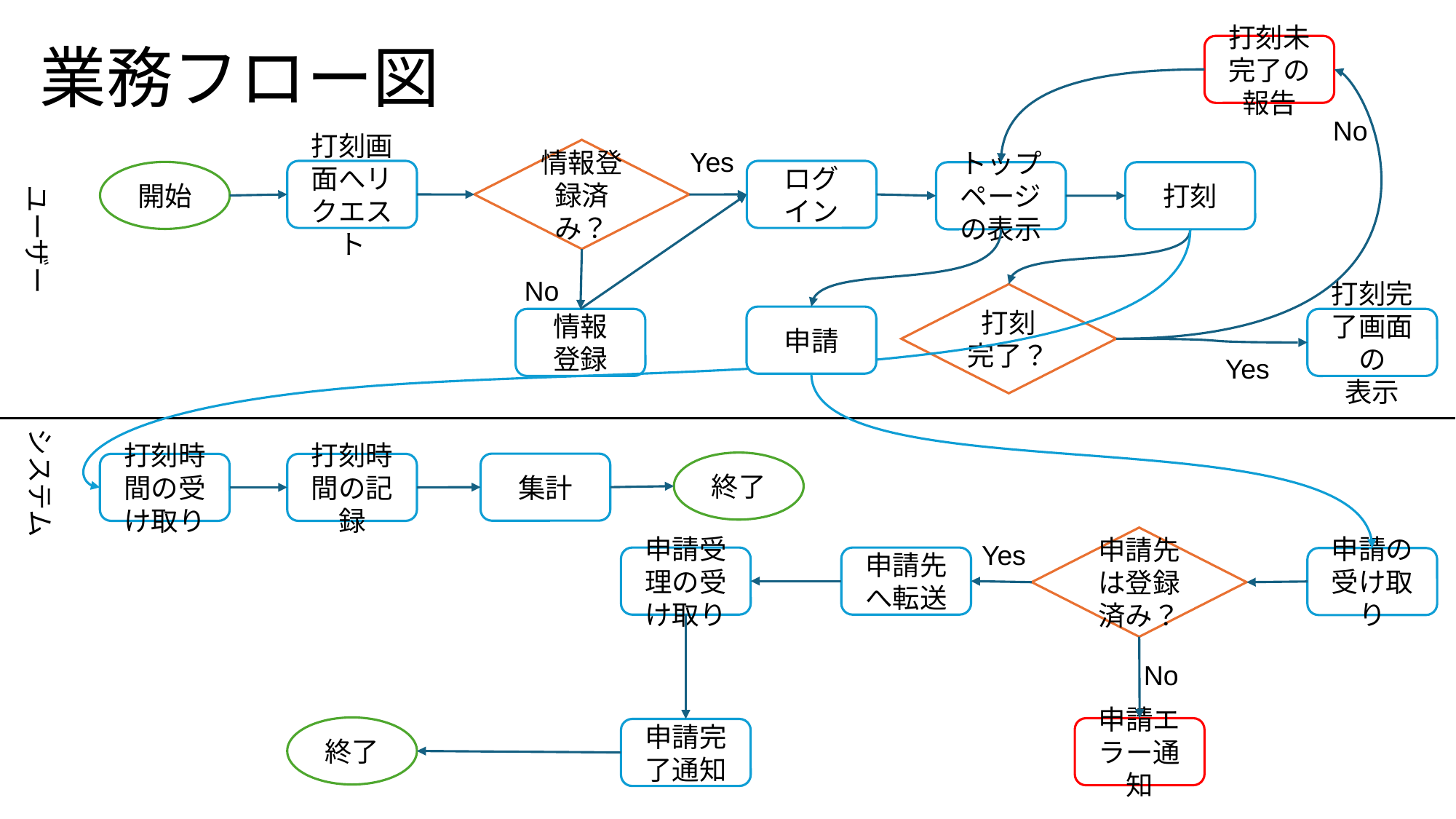

# 業務フロー図
打刻未完了の報告
No
情報登録済み？
Yes
打刻画面へリクエスト
ログ
イン
開始
打刻
トップページの表示
ユーザー
No
打刻
完了？
申請
情報
登録
打刻完了画面の
表示
Yes
システム
終了
集計
打刻時間の記録
打刻時間の受け取り
申請先は登録済み？
Yes
申請受理の受け取り
申請先へ転送
申請の受け取り
No
終了
申請エラー通知
申請完了通知